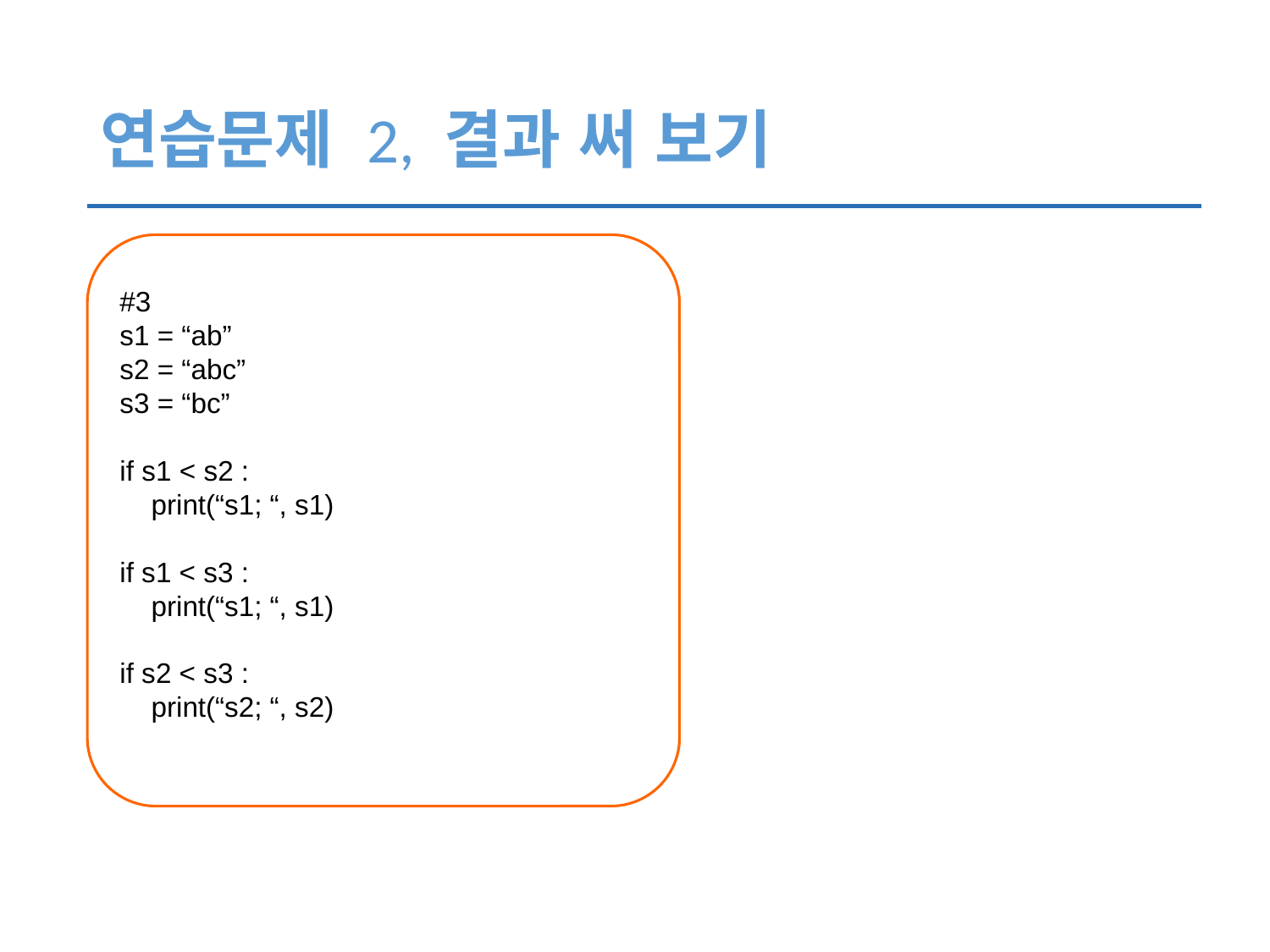

# 연습문제 2, 결과 써 보기

#3
s1 = “ab”
s2 = “abc”
s3 = “bc”

if s1 < s2 :
    print(“s1; “, s1)

if s1 < s3 :
    print(“s1; “, s1)

if s2 < s3 :
    print(“s2; “, s2)